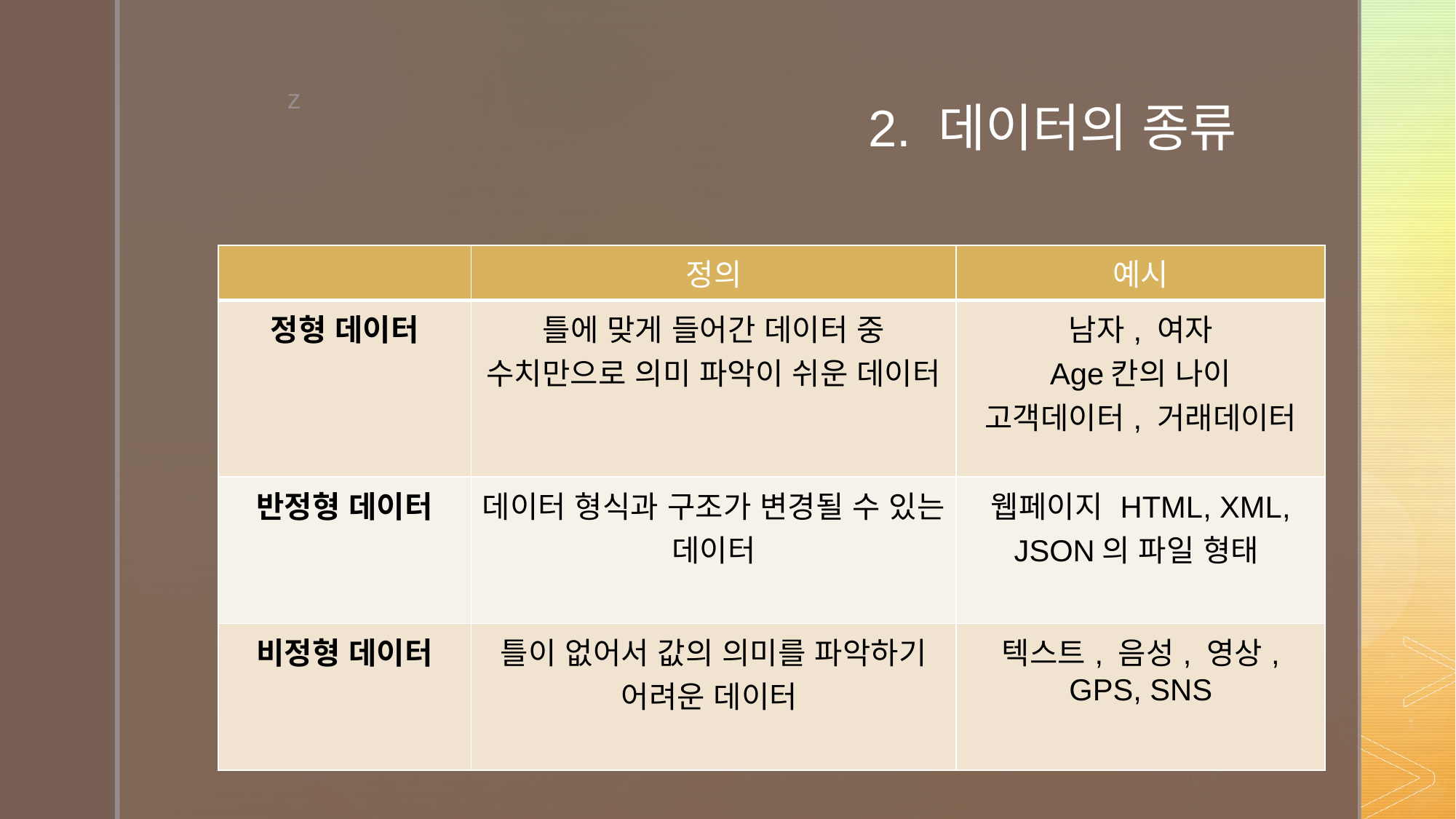

# 2. 데이터의 종류
|  | 정의 | 예시 |
| --- | --- | --- |
| 정형 데이터 | 틀에 맞게 들어간 데이터 중 수치만으로 의미 파악이 쉬운 데이터 | 남자, 여자 Age칸의 나이 고객데이터, 거래데이터 |
| 반정형 데이터 | 데이터 형식과 구조가 변경될 수 있는 데이터 | 웹페이지 HTML, XML, JSON의 파일 형태 |
| 비정형 데이터 | 틀이 없어서 값의 의미를 파악하기 어려운 데이터 | 텍스트, 음성, 영상, GPS, SNS |